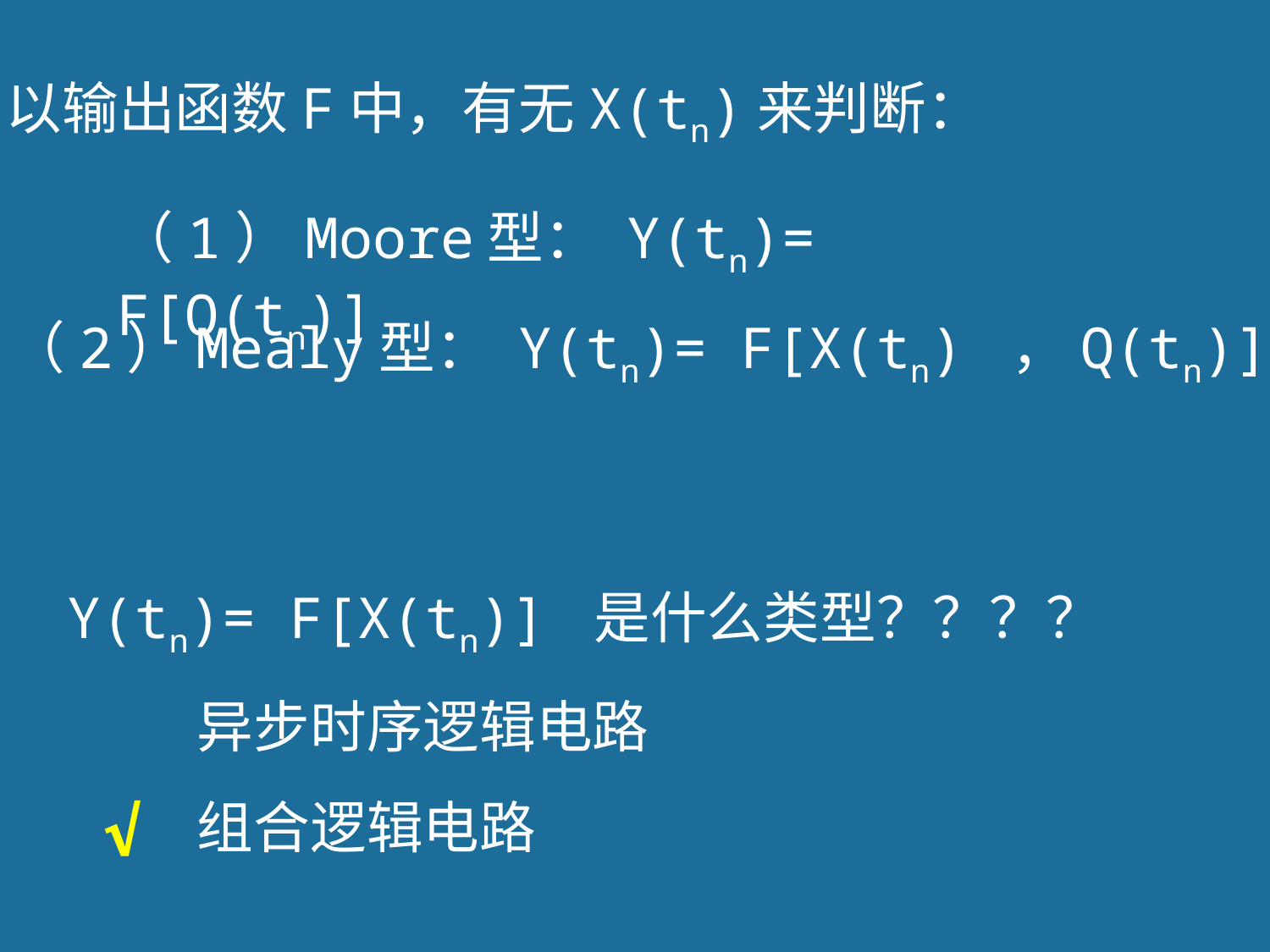

以输出函数F中，有无X(tn)来判断：
（1）Moore型： Y(tn)= F[Q(tn)]
（2）Mealy型： Y(tn)= F[X(tn) ，Q(tn)]
Y(tn)= F[X(tn)] 是什么类型？？？？
异步时序逻辑电路
√
组合逻辑电路
12